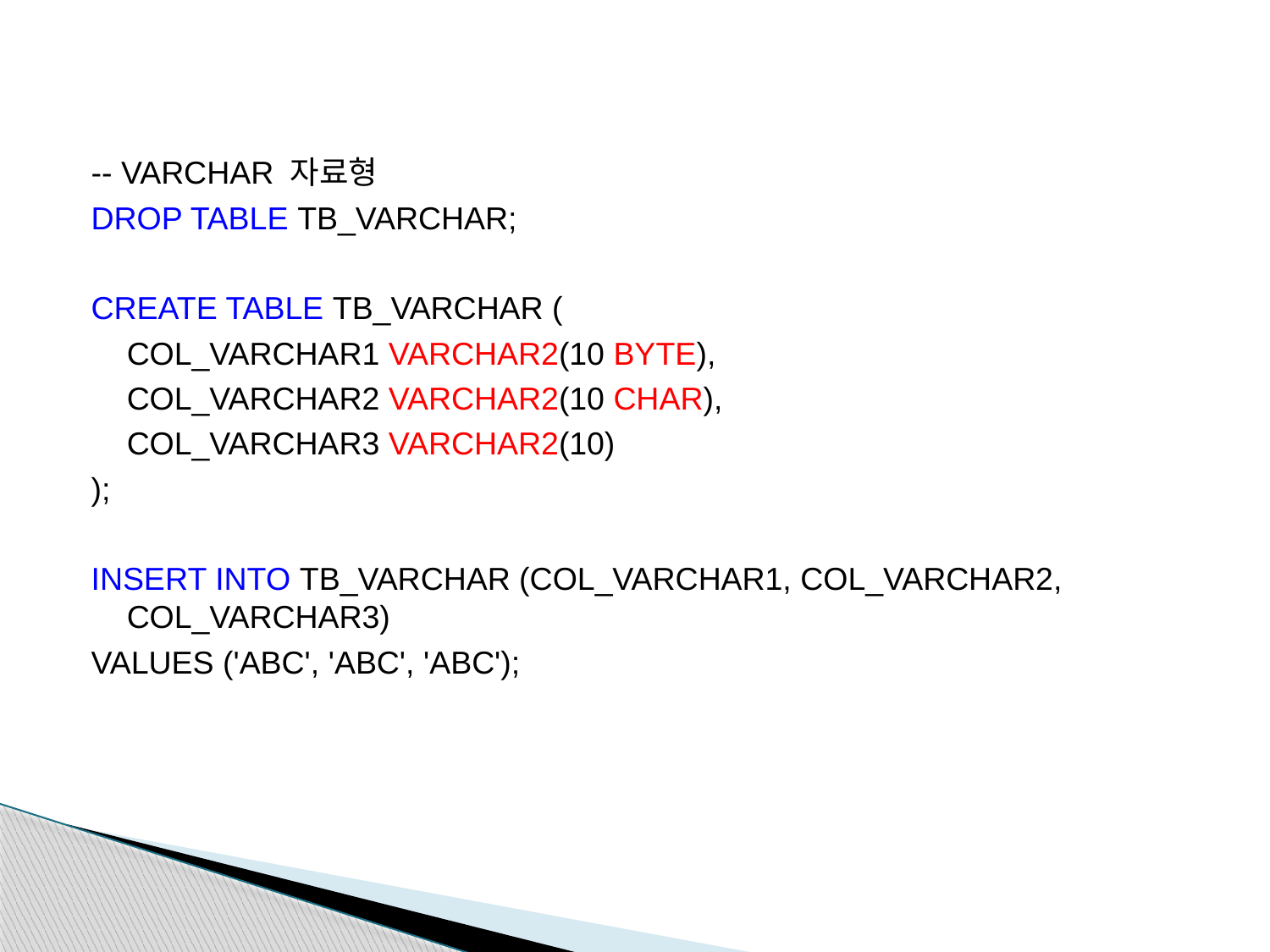

-- VARCHAR 자료형
DROP TABLE TB_VARCHAR;

CREATE TABLE TB_VARCHAR (
    COL_VARCHAR1 VARCHAR2(10 BYTE),
    COL_VARCHAR2 VARCHAR2(10 CHAR),
    COL_VARCHAR3 VARCHAR2(10)
);

INSERT INTO TB_VARCHAR (COL_VARCHAR1, COL_VARCHAR2, COL_VARCHAR3)
VALUES ('ABC', 'ABC', 'ABC');